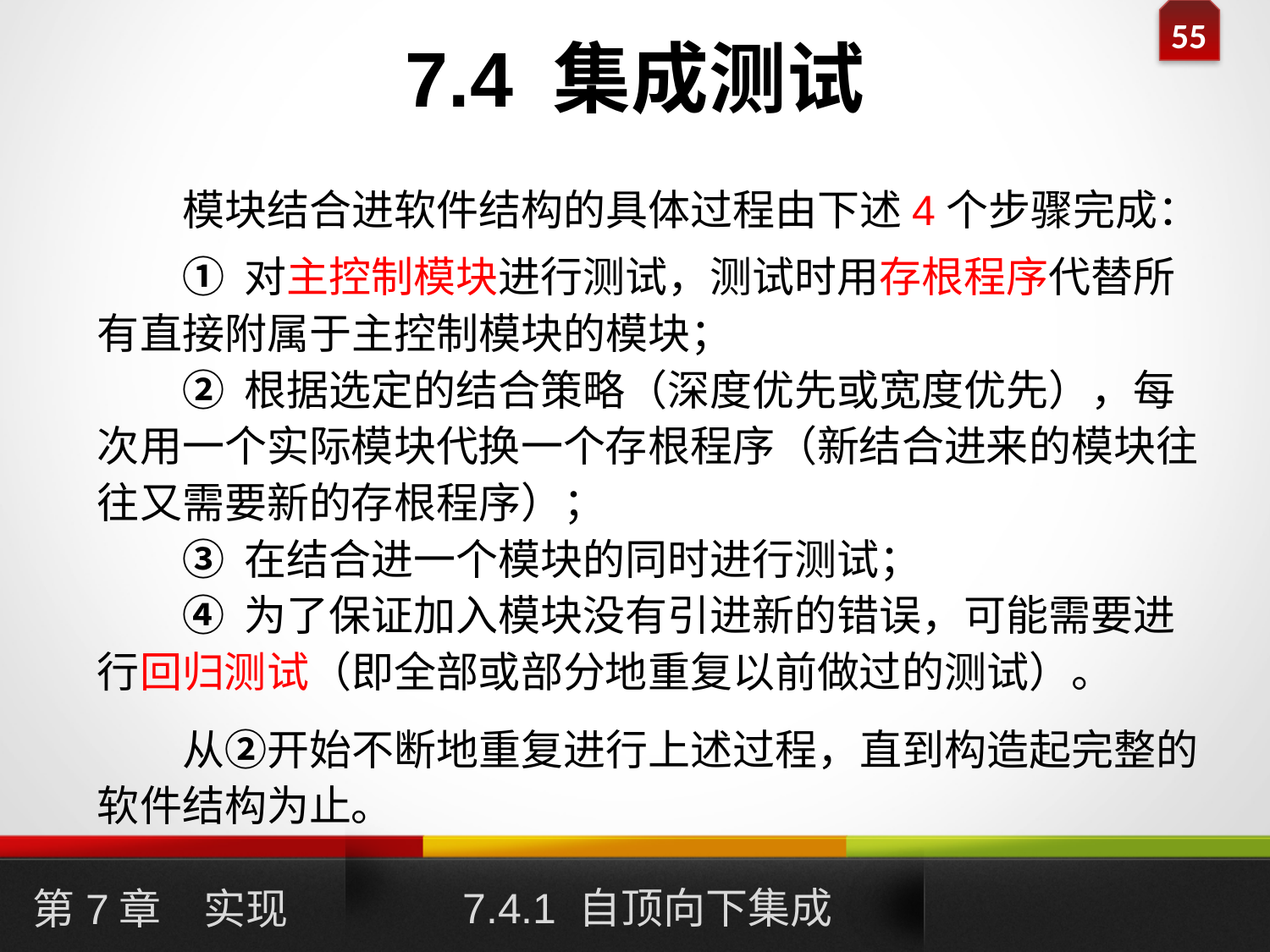

# 7.4 集成测试
模块结合进软件结构的具体过程由下述4个步骤完成：
① 对主控制模块进行测试，测试时用存根程序代替所有直接附属于主控制模块的模块；
② 根据选定的结合策略（深度优先或宽度优先），每次用一个实际模块代换一个存根程序（新结合进来的模块往往又需要新的存根程序）；
③ 在结合进一个模块的同时进行测试；
④ 为了保证加入模块没有引进新的错误，可能需要进行回归测试（即全部或部分地重复以前做过的测试）。
从②开始不断地重复进行上述过程，直到构造起完整的软件结构为止。
7.4.1 自顶向下集成
第7章　实现